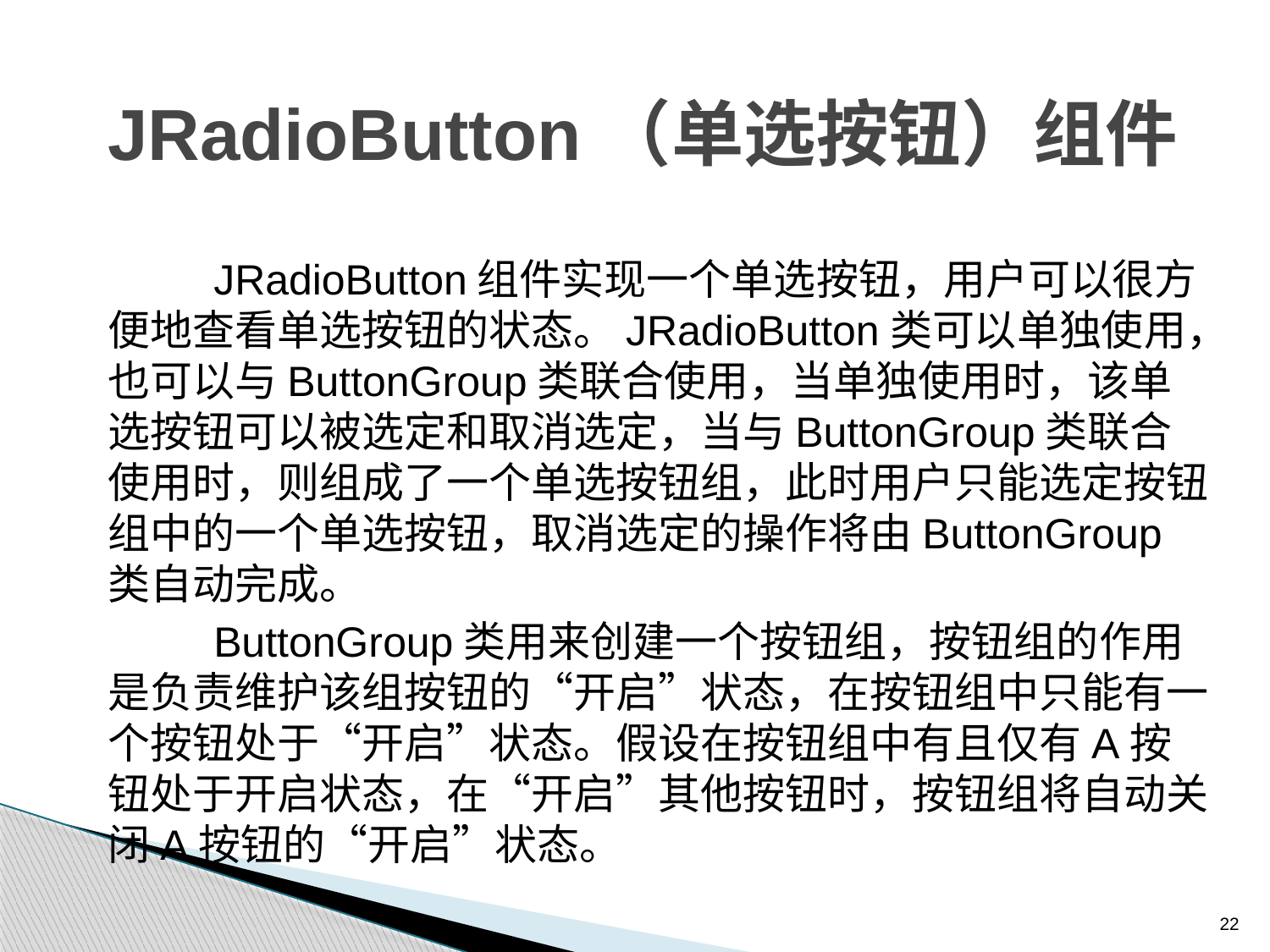

# JRadioButton（单选按钮）组件
JRadioButton组件实现一个单选按钮，用户可以很方便地查看单选按钮的状态。JRadioButton类可以单独使用，也可以与ButtonGroup类联合使用，当单独使用时，该单选按钮可以被选定和取消选定，当与ButtonGroup类联合使用时，则组成了一个单选按钮组，此时用户只能选定按钮组中的一个单选按钮，取消选定的操作将由ButtonGroup类自动完成。
ButtonGroup类用来创建一个按钮组，按钮组的作用是负责维护该组按钮的“开启”状态，在按钮组中只能有一个按钮处于“开启”状态。假设在按钮组中有且仅有A按钮处于开启状态，在“开启”其他按钮时，按钮组将自动关闭A按钮的“开启”状态。
22